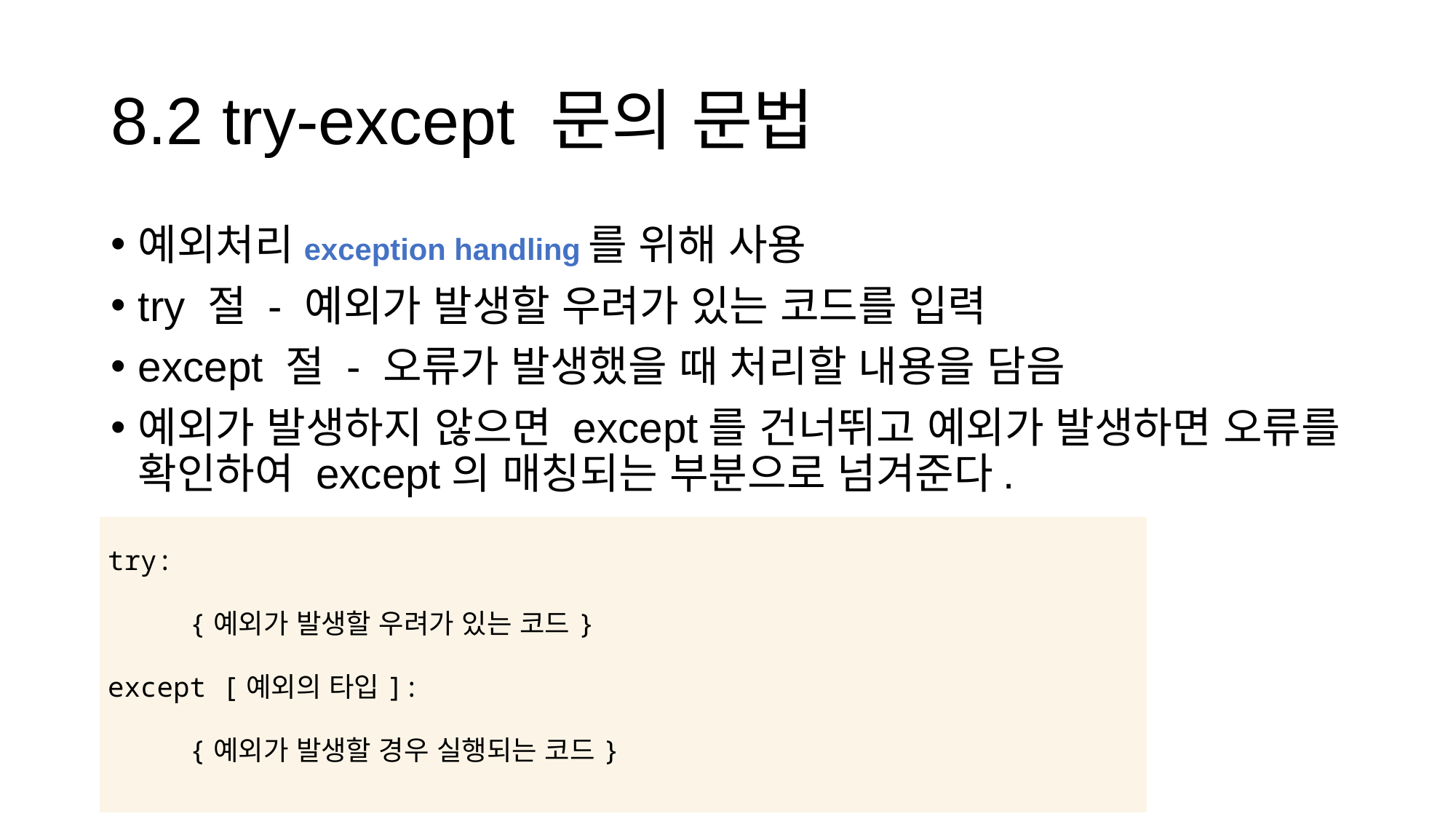

# 8.2 try-except 문의 문법
예외처리exception handling를 위해 사용
try 절 - 예외가 발생할 우려가 있는 코드를 입력
except 절 - 오류가 발생했을 때 처리할 내용을 담음
예외가 발생하지 않으면 except를 건너뛰고 예외가 발생하면 오류를 확인하여 except의 매칭되는 부분으로 넘겨준다.

| try: {예외가 발생할 우려가 있는 코드} except [예외의 타입]: {예외가 발생할 경우 실행되는 코드} |
| --- |
|  |